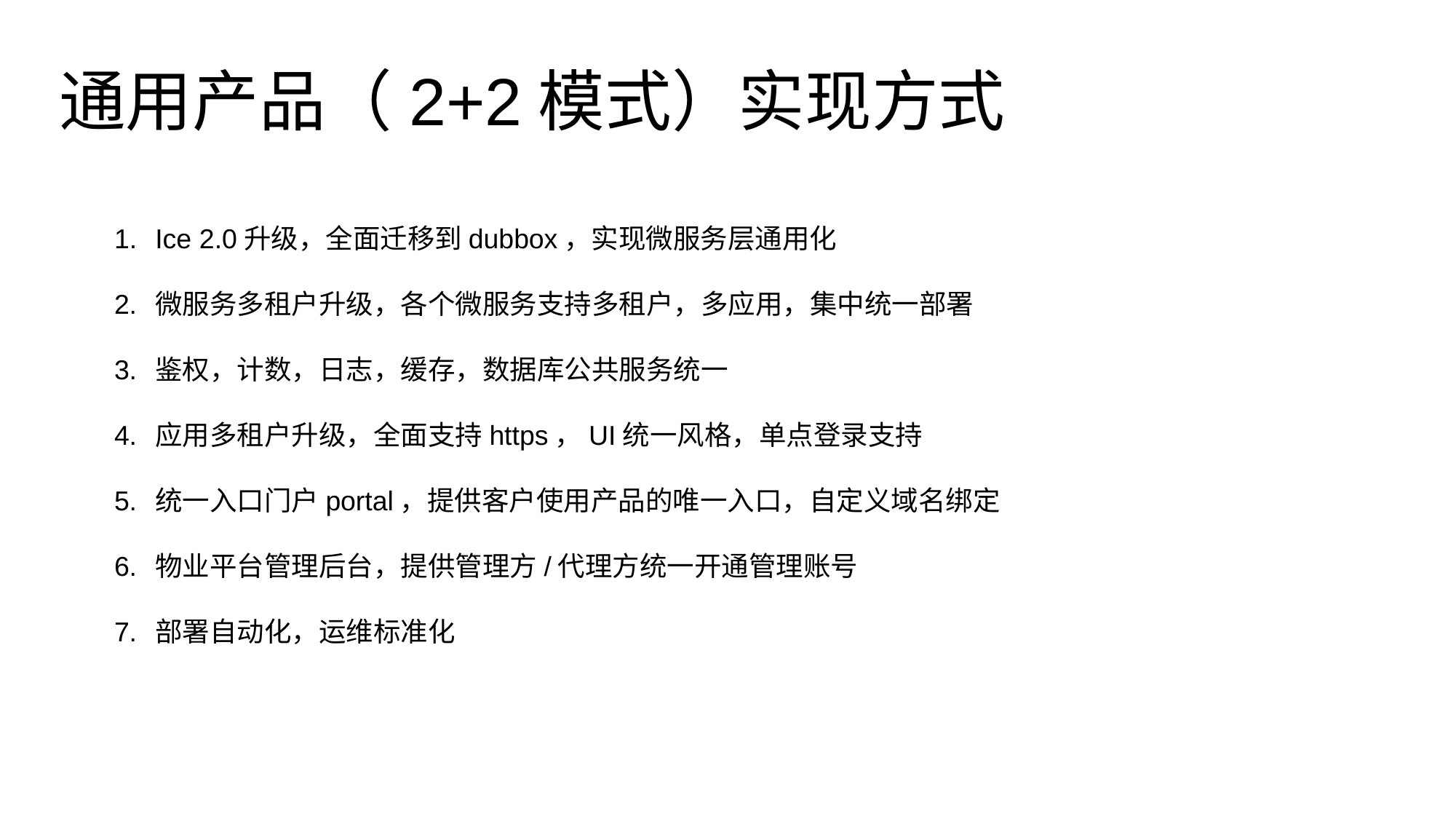

# 通用产品（2+2模式）实现方式
Ice 2.0升级，全面迁移到dubbox，实现微服务层通用化
微服务多租户升级，各个微服务支持多租户，多应用，集中统一部署
鉴权，计数，日志，缓存，数据库公共服务统一
应用多租户升级，全面支持https，UI统一风格，单点登录支持
统一入口门户portal，提供客户使用产品的唯一入口，自定义域名绑定
物业平台管理后台，提供管理方/代理方统一开通管理账号
部署自动化，运维标准化